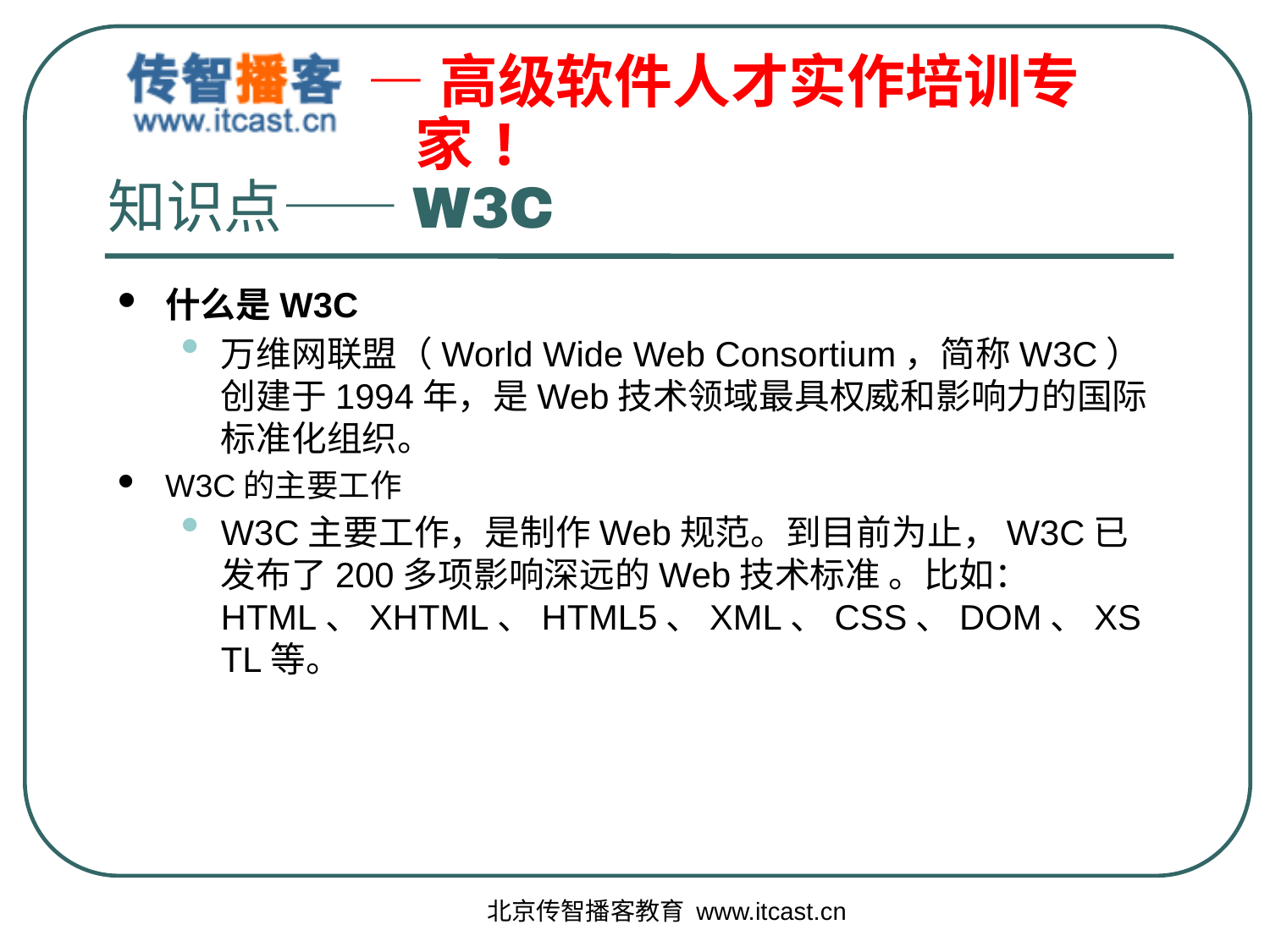

# 知识点——W3C
什么是W3C
万维网联盟（World Wide Web Consortium，简称W3C）创建于1994年，是Web技术领域最具权威和影响力的国际标准化组织。
W3C的主要工作
W3C主要工作，是制作Web规范。到目前为止，W3C已发布了200多项影响深远的Web技术标准 。比如：HTML、XHTML、HTML5、XML、CSS、DOM、XSTL等。